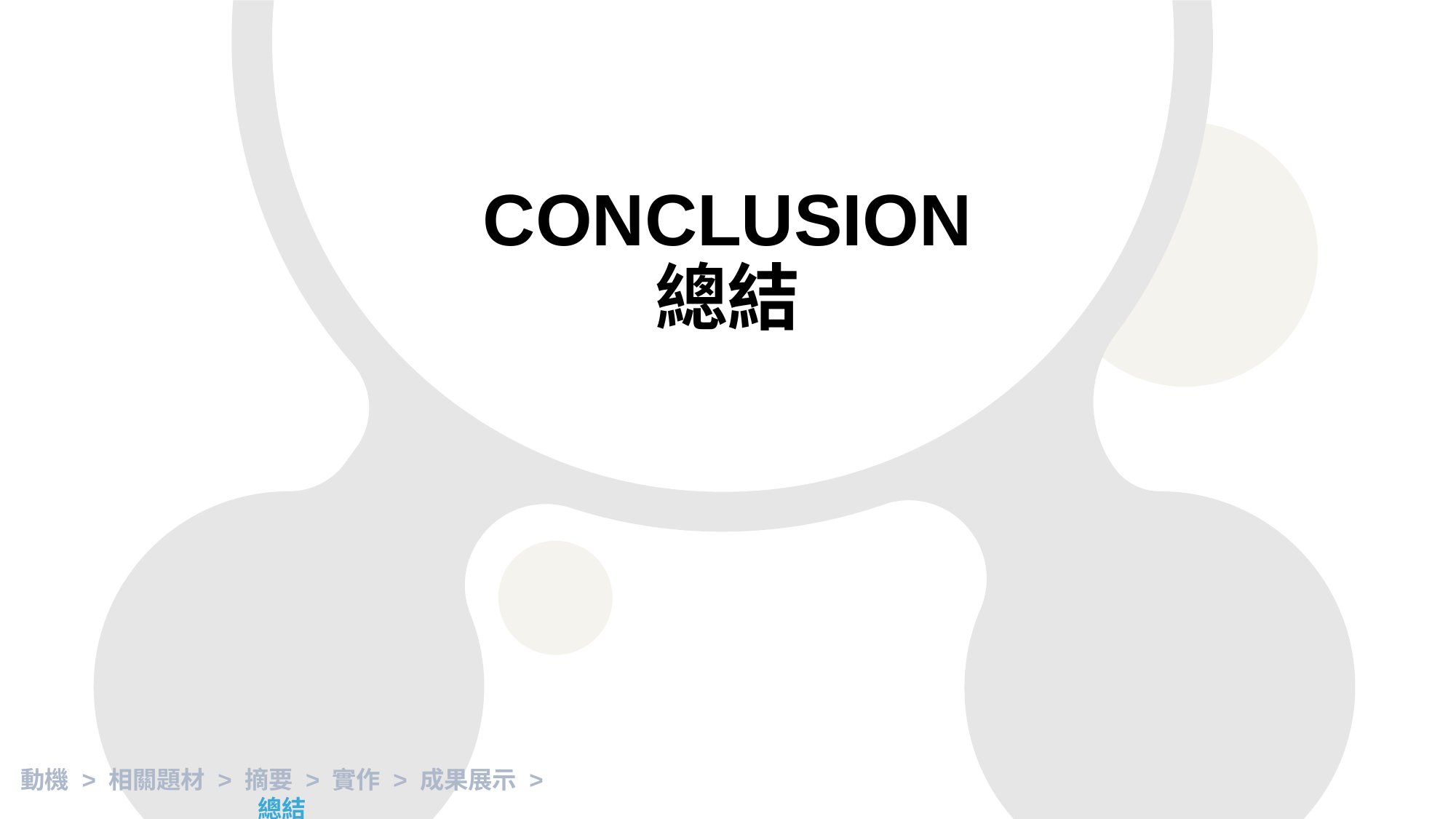

# CONCLUSION 總結
動機 > 相關題材 > 摘要 > 實作 > 成果展示 > 總結